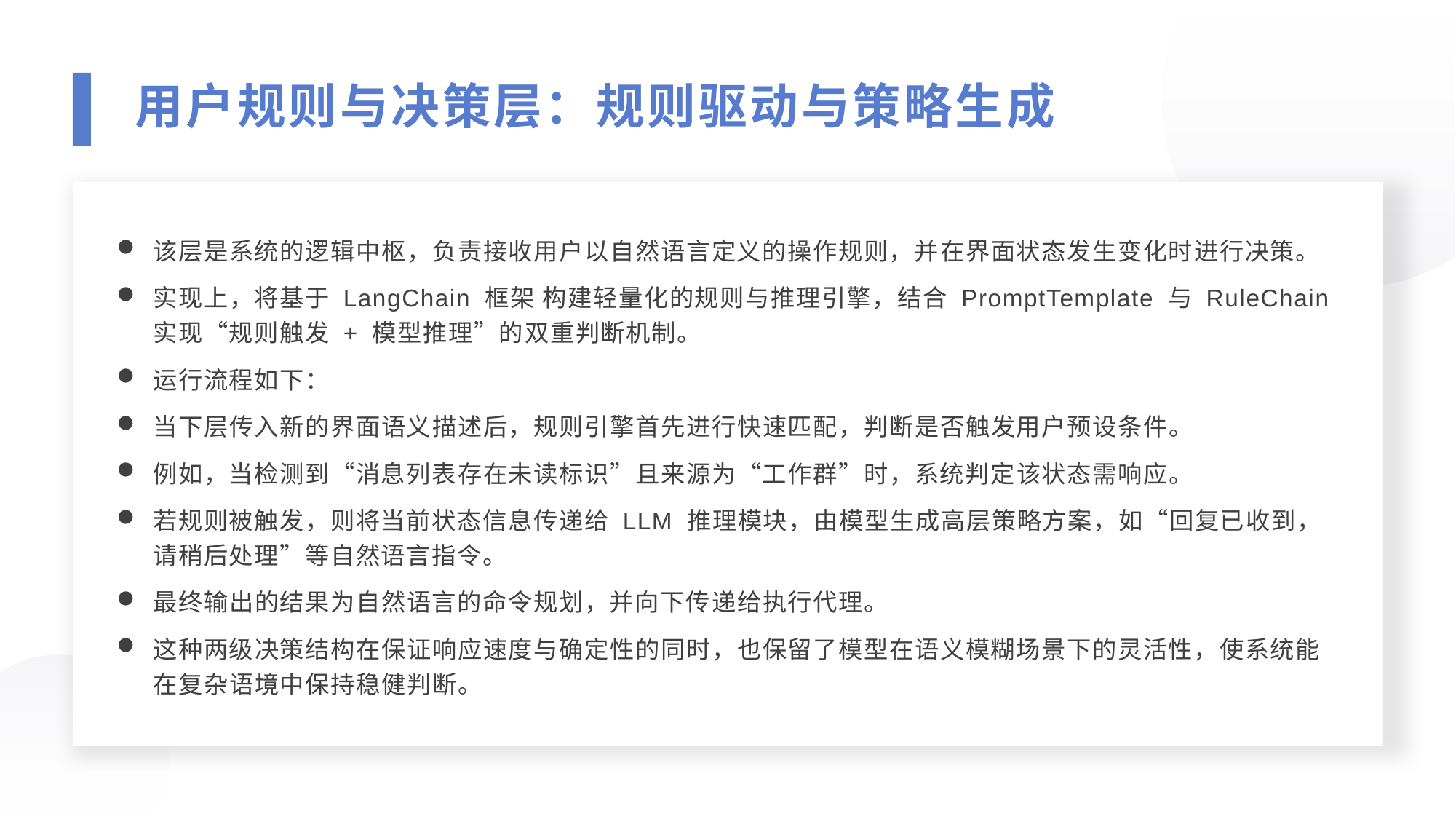

用户规则与决策层：规则驱动与策略生成

该层是系统的逻辑中枢，负责接收用户以自然语言定义的操作规则，并在界面状态发生变化时进行决策。
实现上，将基于 LangChain 框架 构建轻量化的规则与推理引擎，结合 PromptTemplate 与 RuleChain 实现“规则触发 + 模型推理”的双重判断机制。
运行流程如下：
当下层传入新的界面语义描述后，规则引擎首先进行快速匹配，判断是否触发用户预设条件。
例如，当检测到“消息列表存在未读标识”且来源为“工作群”时，系统判定该状态需响应。
若规则被触发，则将当前状态信息传递给 LLM 推理模块，由模型生成高层策略方案，如“回复已收到，请稍后处理”等自然语言指令。
最终输出的结果为自然语言的命令规划，并向下传递给执行代理。
这种两级决策结构在保证响应速度与确定性的同时，也保留了模型在语义模糊场景下的灵活性，使系统能在复杂语境中保持稳健判断。